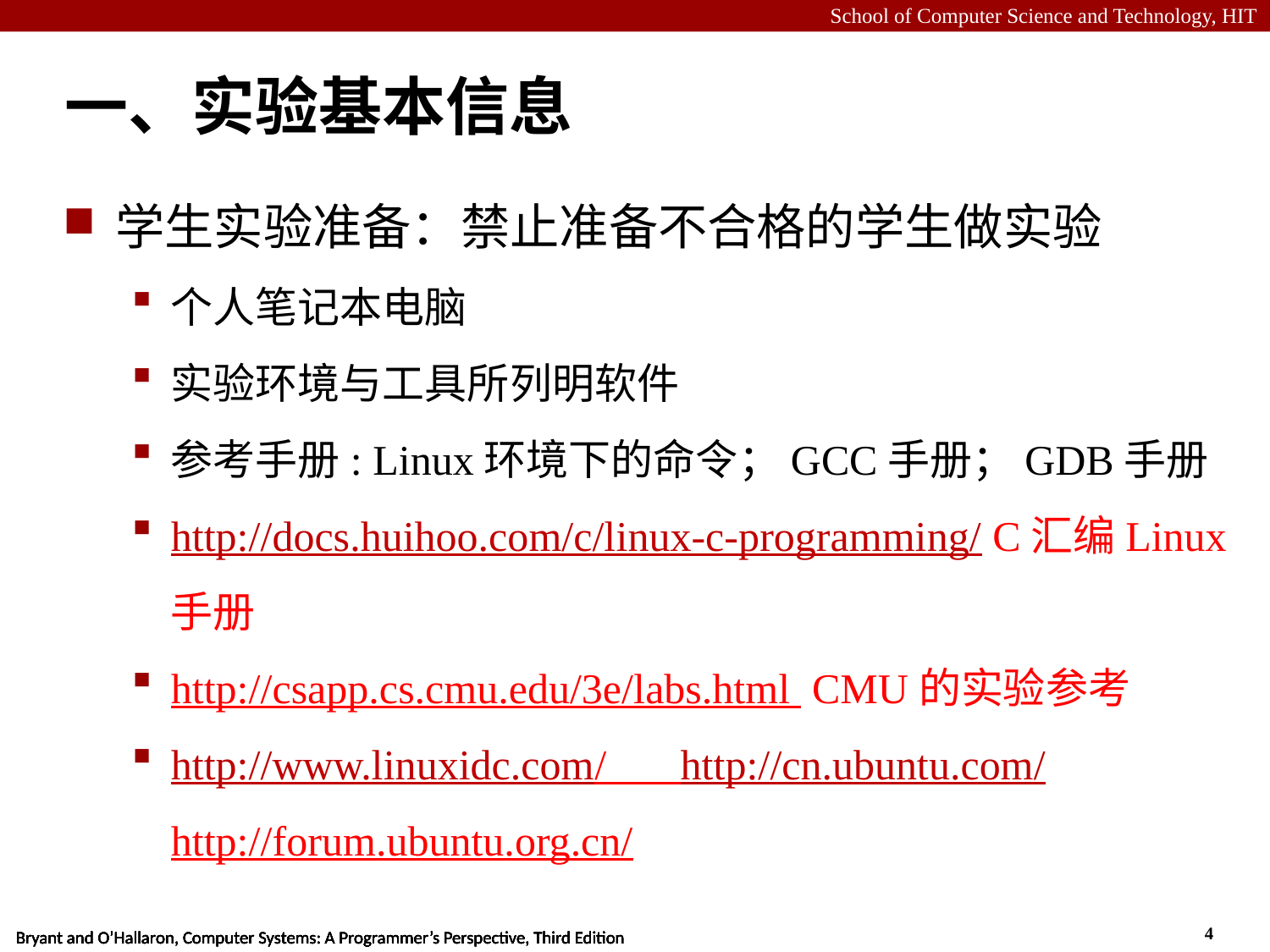

# 一、实验基本信息
学生实验准备：禁止准备不合格的学生做实验
个人笔记本电脑
实验环境与工具所列明软件
参考手册: Linux环境下的命令；GCC手册；GDB手册
http://docs.huihoo.com/c/linux-c-programming/ C汇编Linux手册
http://csapp.cs.cmu.edu/3e/labs.html  CMU的实验参考
http://www.linuxidc.com/       http://cn.ubuntu.com/ http://forum.ubuntu.org.cn/